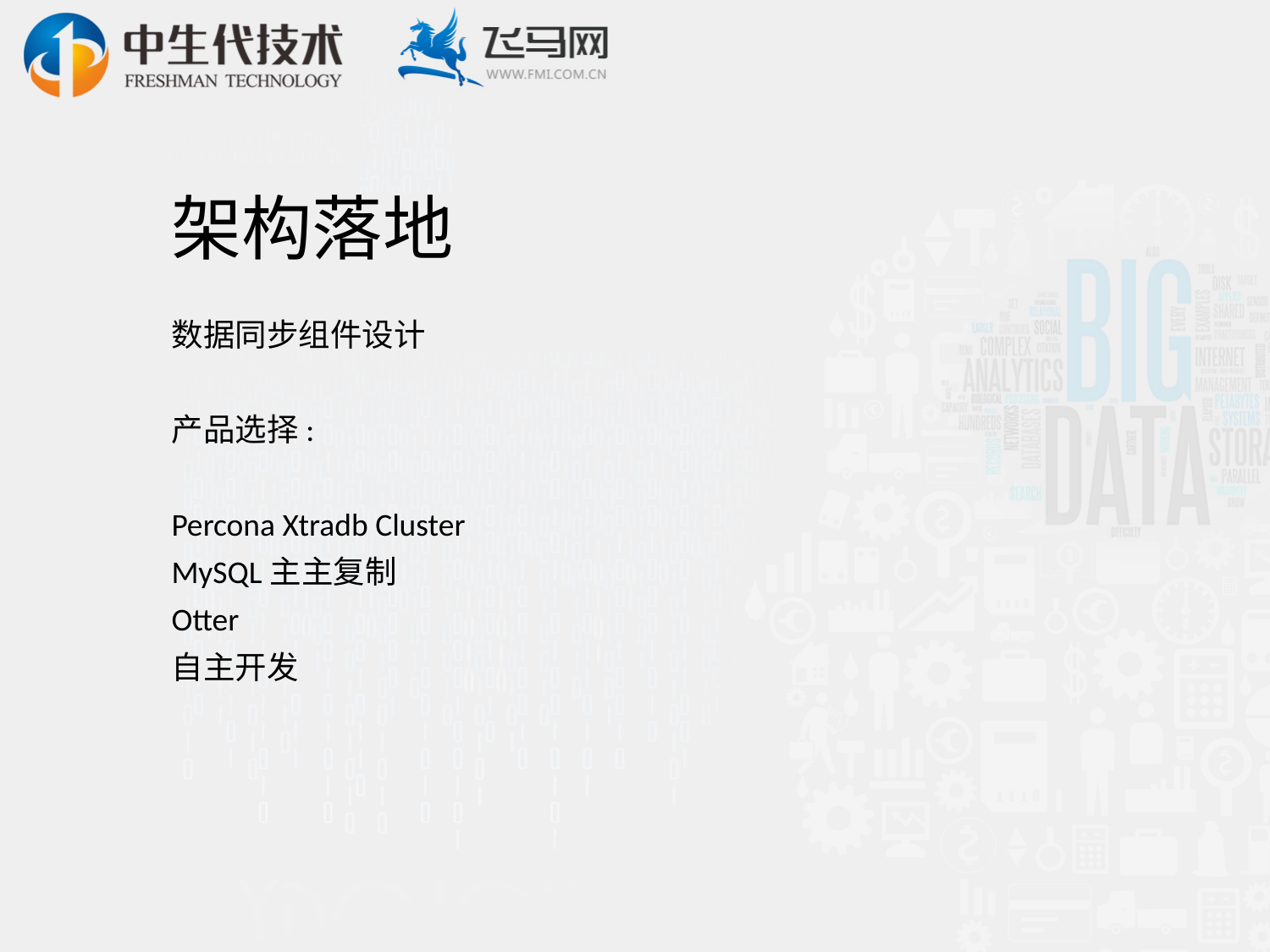

# 架构落地
数据同步组件设计

产品选择:

Percona Xtradb Cluster
MySQL主主复制
Otter
自主开发